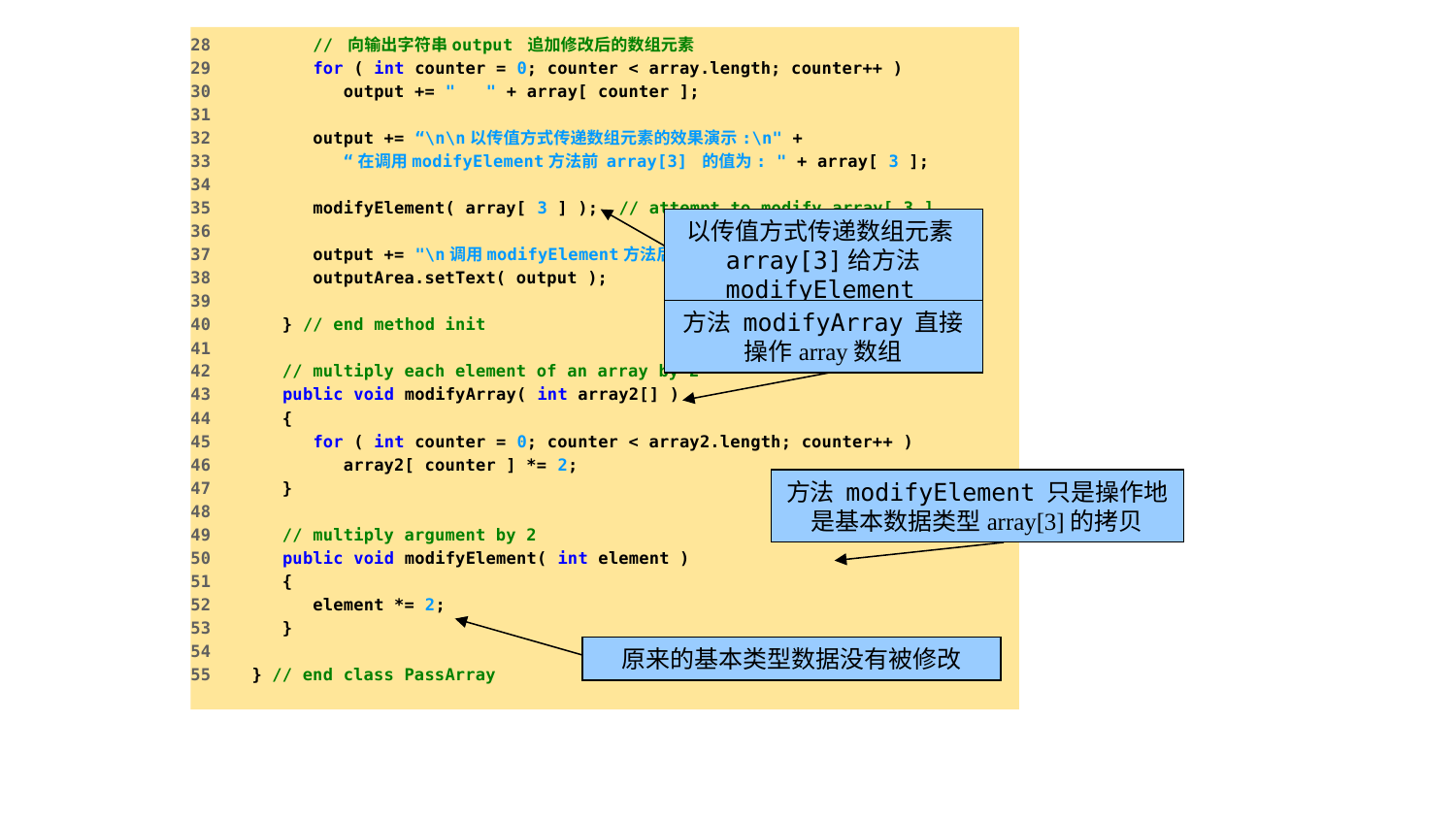

28          // 向输出字符串output 追加修改后的数组元素
29          for ( int counter = 0; counter < array.length; counter++ )
30             output += "   " + array[ counter ];
31
32          output += “\n\n以传值方式传递数组元素的效果演示:\n" +
33             “在调用modifyElement方法前 array[3] 的值为: " + array[ 3 ];
34
35          modifyElement( array[ 3 ] );  // attempt to modify array[ 3 ]
36
37          output += "\n调用modifyElement方法后array[3]的值为 :" + array[ 3 ];
38          outputArea.setText( output );
39
40       } // end method init
41
42       // multiply each element of an array by 2
43       public void modifyArray( int array2[] )
44       {
45          for ( int counter = 0; counter < array2.length; counter++ )
46             array2[ counter ] *= 2;
47       }
48
49       // multiply argument by 2
50       public void modifyElement( int element )
51       {
52          element *= 2;
53       }
54
55    } // end class PassArray

以传值方式传递数组元素array[3]给方法 modifyElement
方法 modifyArray 直接操作array数组

方法 modifyElement 只是操作地是基本数据类型array[3]的拷贝

原来的基本类型数据没有被修改